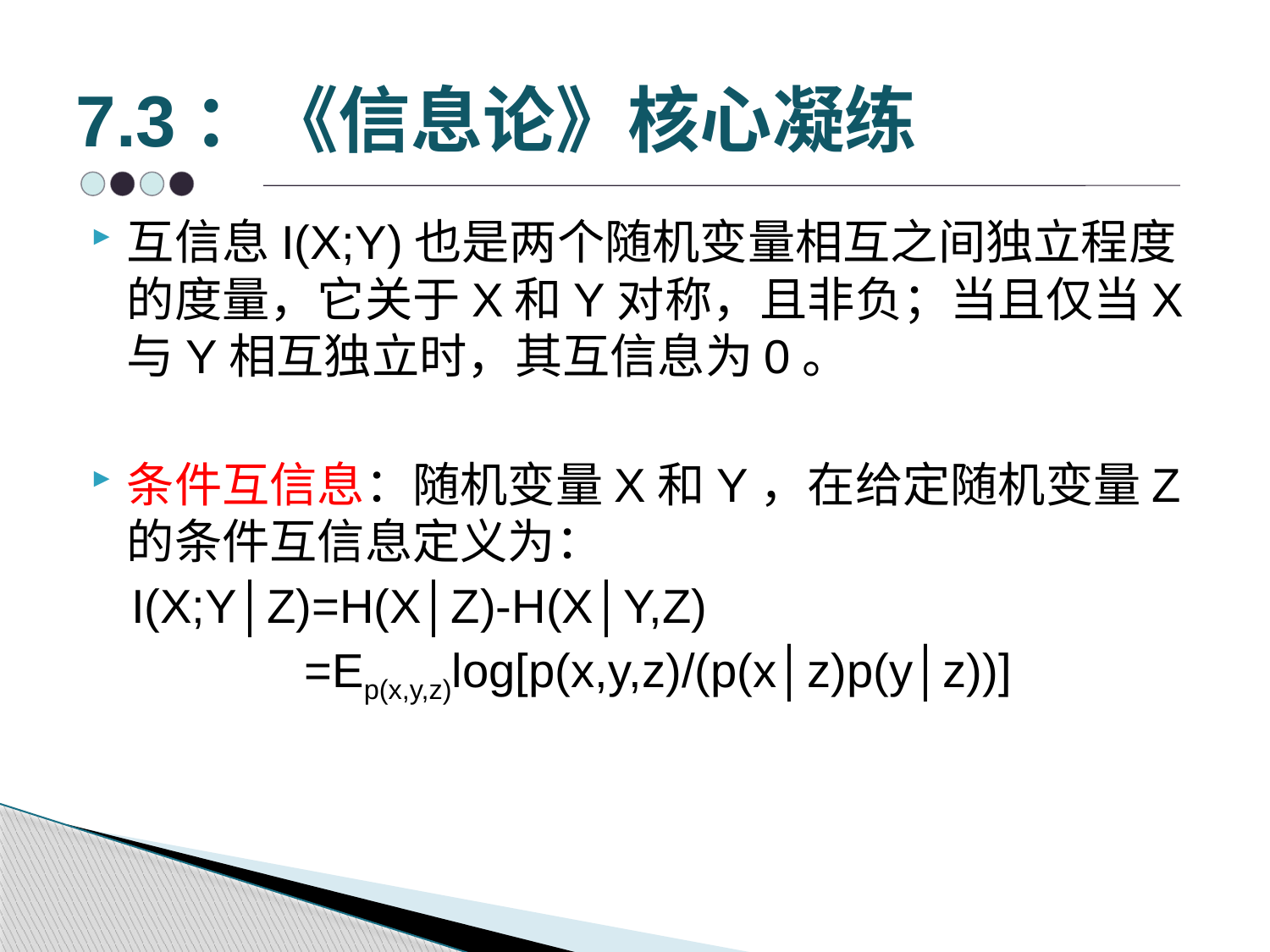

# 7.3：《信息论》核心凝练

互信息I(X;Y)也是两个随机变量相互之间独立程度的度量，它关于X和Y对称，且非负；当且仅当X与Y相互独立时，其互信息为0。

条件互信息：随机变量X和Y，在给定随机变量Z的条件互信息定义为：
   I(X;Y│Z)=H(X│Z)-H(X│Y,Z)
                =Ep(x,y,z)log[p(x,y,z)/(p(x│z)p(y│z))]